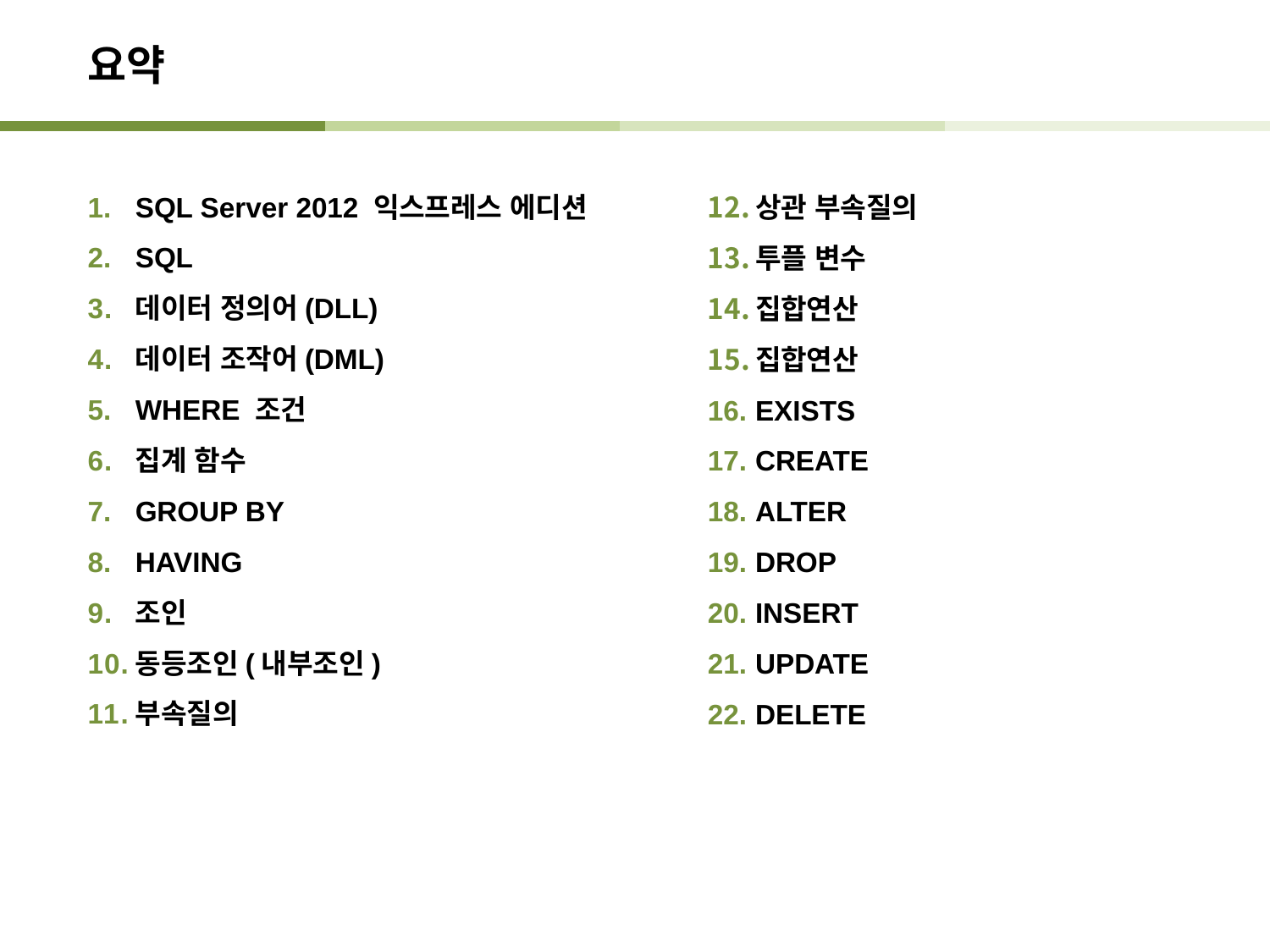

# 요약
SQL Server 2012 익스프레스 에디션
SQL
데이터 정의어(DLL)
데이터 조작어(DML)
WHERE 조건
집계 함수
GROUP BY
HAVING
조인
동등조인(내부조인)
부속질의

상관 부속질의
투플 변수
집합연산
집합연산
EXISTS
CREATE
ALTER
DROP
INSERT
UPDATE
DELETE